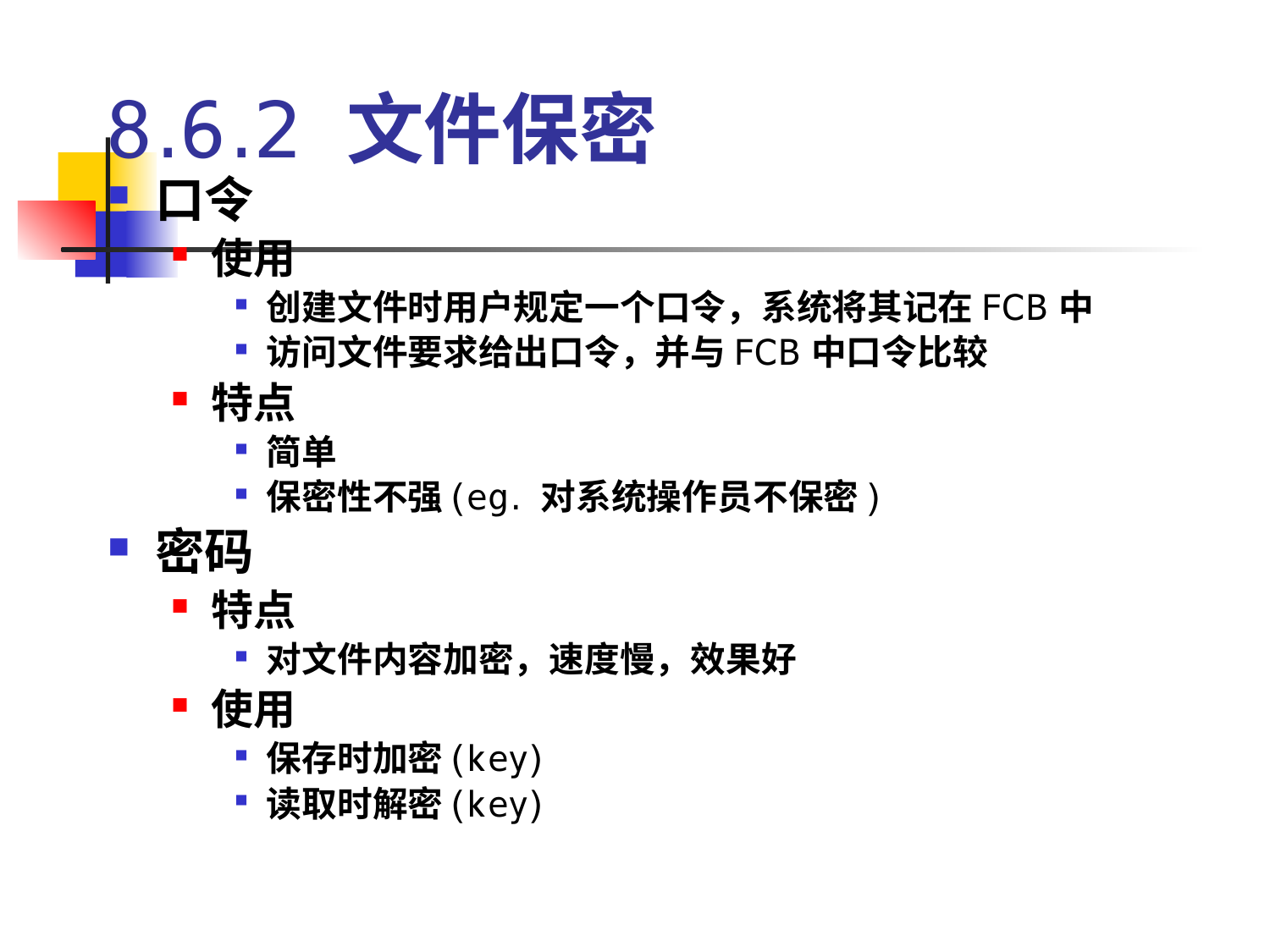

# 8.6.2 文件保密
口令
使用
创建文件时用户规定一个口令，系统将其记在FCB中
访问文件要求给出口令，并与FCB中口令比较
特点
简单
保密性不强(eg. 对系统操作员不保密)
密码
特点
对文件内容加密，速度慢，效果好
使用
保存时加密(key)
读取时解密(key)